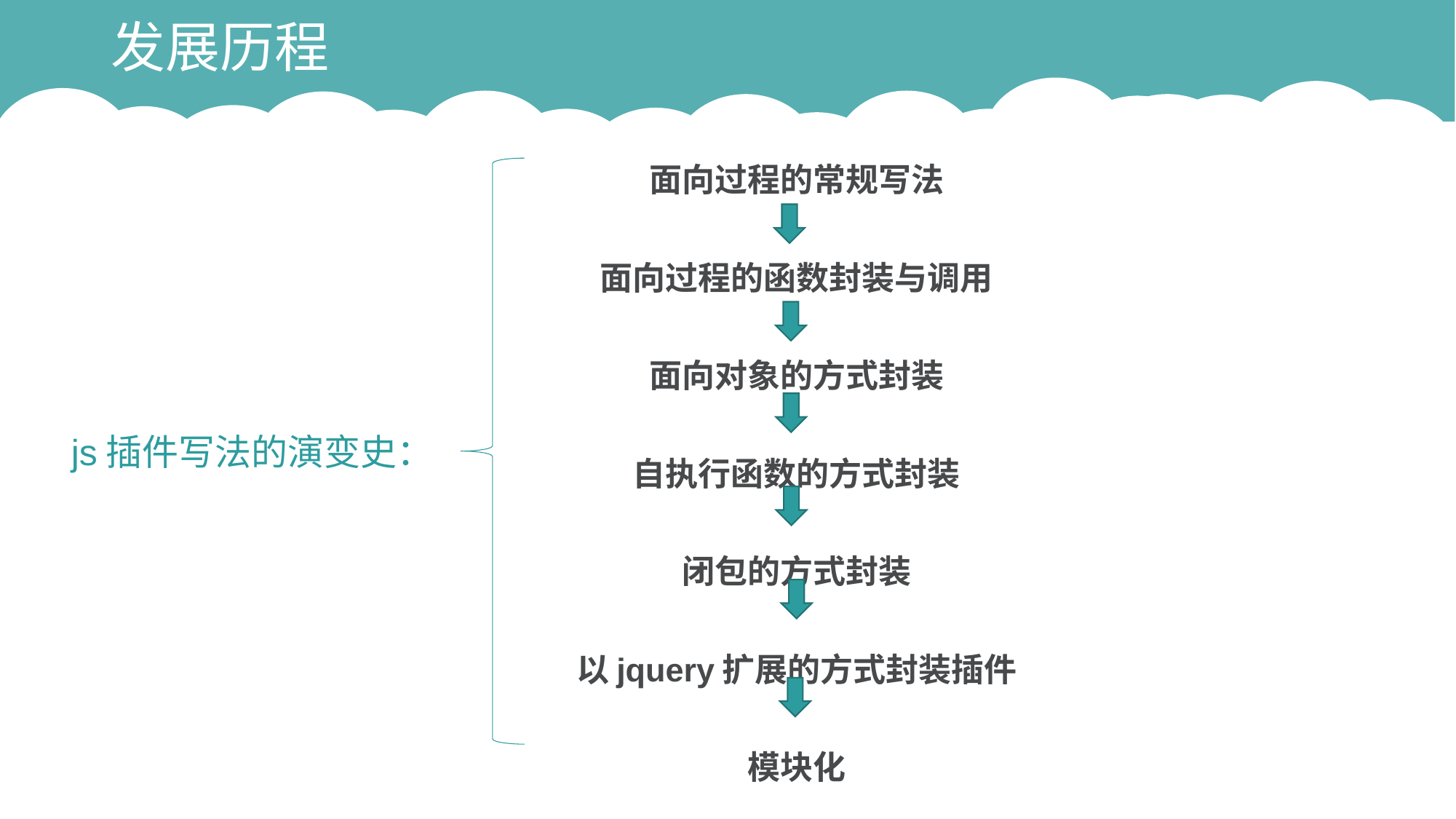

# 发展历程
面向过程的常规写法

面向过程的函数封装与调用

面向对象的方式封装

自执行函数的方式封装

闭包的方式封装

以jquery扩展的方式封装插件

模块化

js插件写法的演变史：